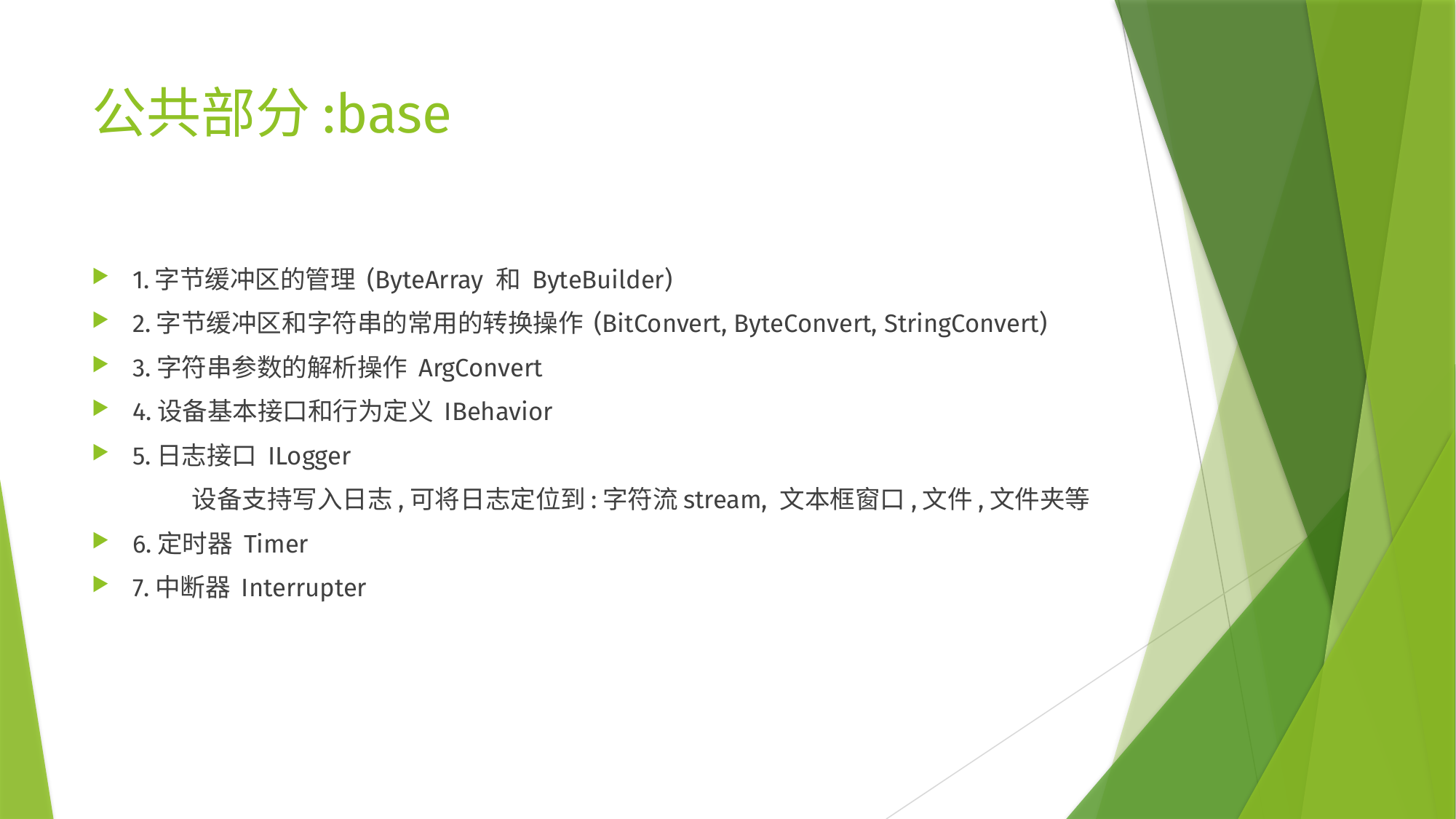

# 公共部分:base
1.字节缓冲区的管理 (ByteArray 和 ByteBuilder)
2.字节缓冲区和字符串的常用的转换操作 (BitConvert, ByteConvert, StringConvert)
3.字符串参数的解析操作 ArgConvert
4.设备基本接口和行为定义 IBehavior
5.日志接口 ILogger
	设备支持写入日志,可将日志定位到:字符流stream, 文本框窗口,文件,文件夹等
6.定时器 Timer
7.中断器 Interrupter